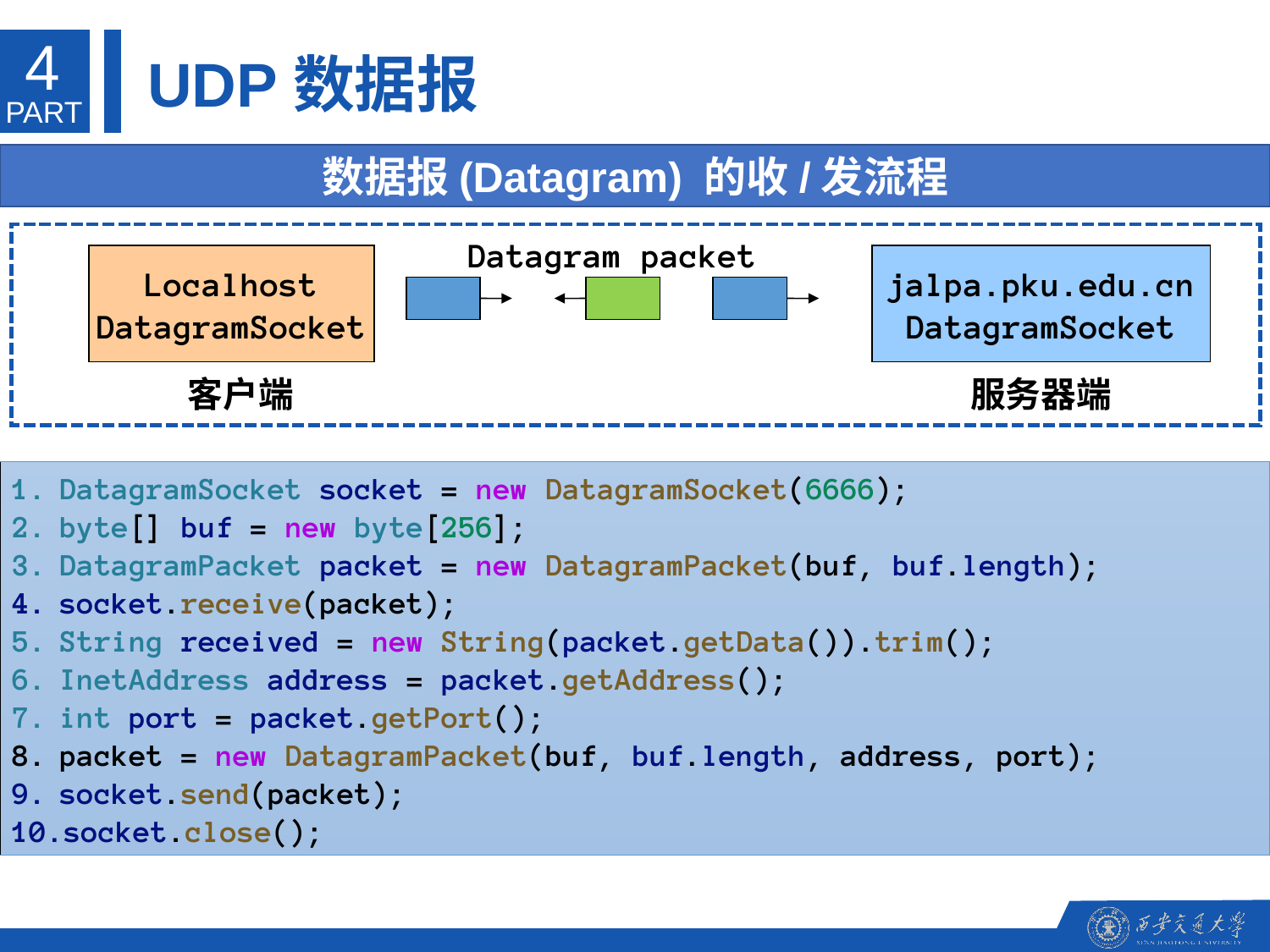

4
UDP数据报
PART
数据报(Datagram) 的收/发流程

Datagram packet
Localhost
DatagramSocket
jalpa.pku.edu.cn
DatagramSocket

服务器端
客户端
DatagramSocket socket = new DatagramSocket(6666);
byte[] buf = new byte[256];
DatagramPacket packet = new DatagramPacket(buf, buf.length);
socket.receive(packet);
String received = new String(packet.getData()).trim();
InetAddress address = packet.getAddress();
int port = packet.getPort();
packet = new DatagramPacket(buf, buf.length, address, port);
socket.send(packet);
socket.close();